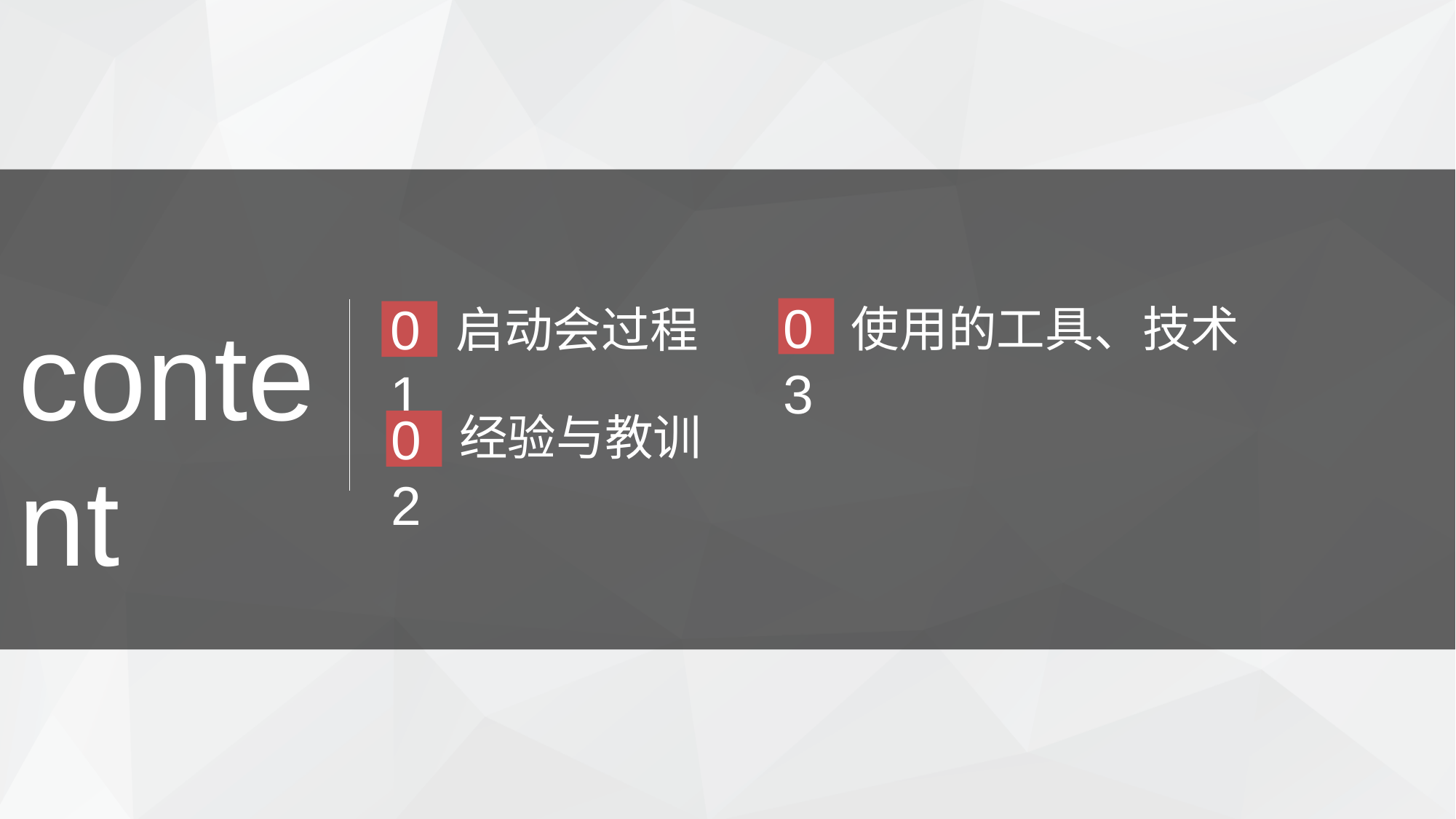

03

01

使用的工具、技术
content
启动会过程

02

经验与教训